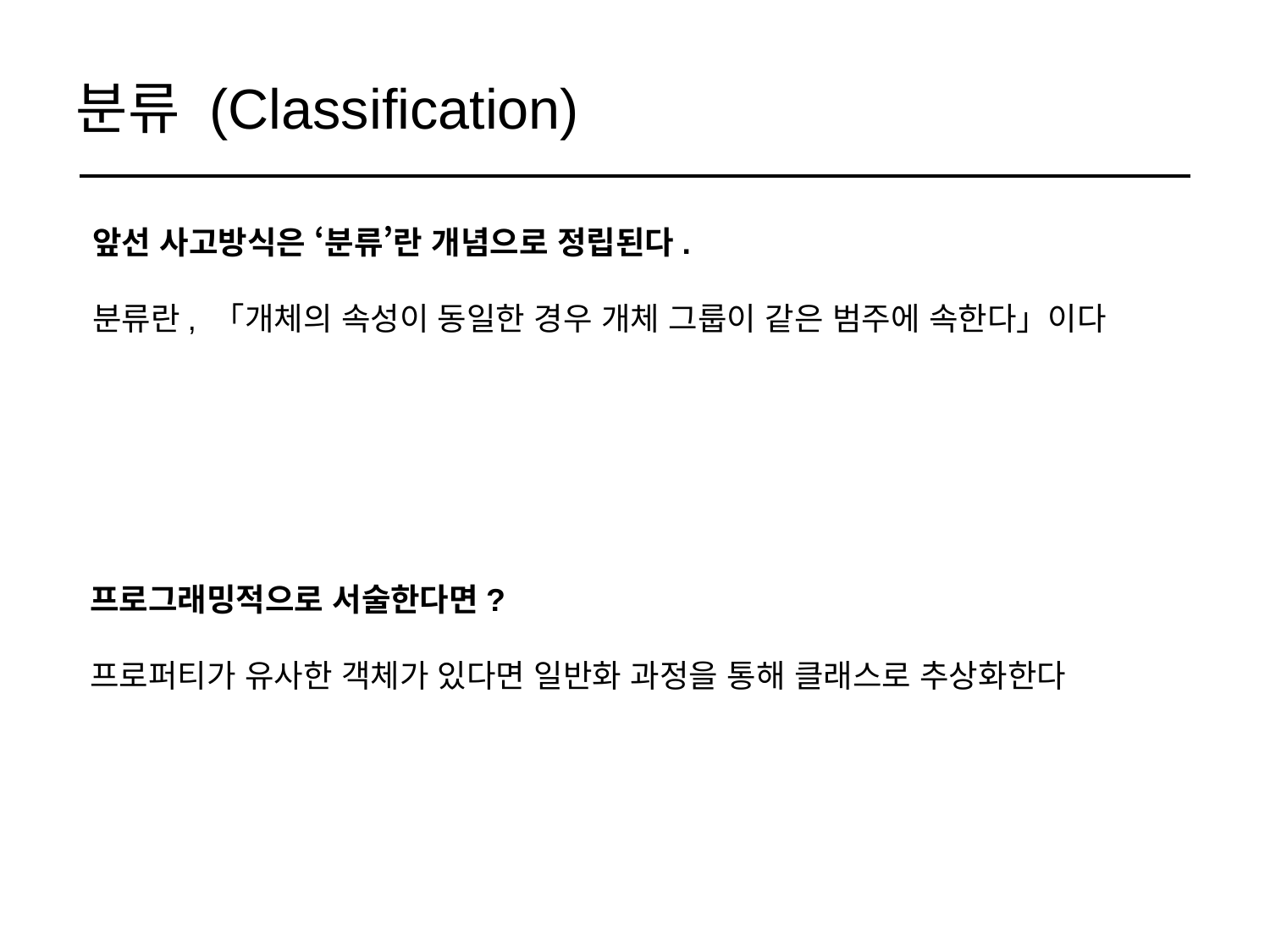

분류 (Classification)
앞선 사고방식은 ‘분류’란 개념으로 정립된다.

분류란, 「개체의 속성이 동일한 경우 개체 그룹이 같은 범주에 속한다」이다
프로그래밍적으로 서술한다면?

프로퍼티가 유사한 객체가 있다면 일반화 과정을 통해 클래스로 추상화한다